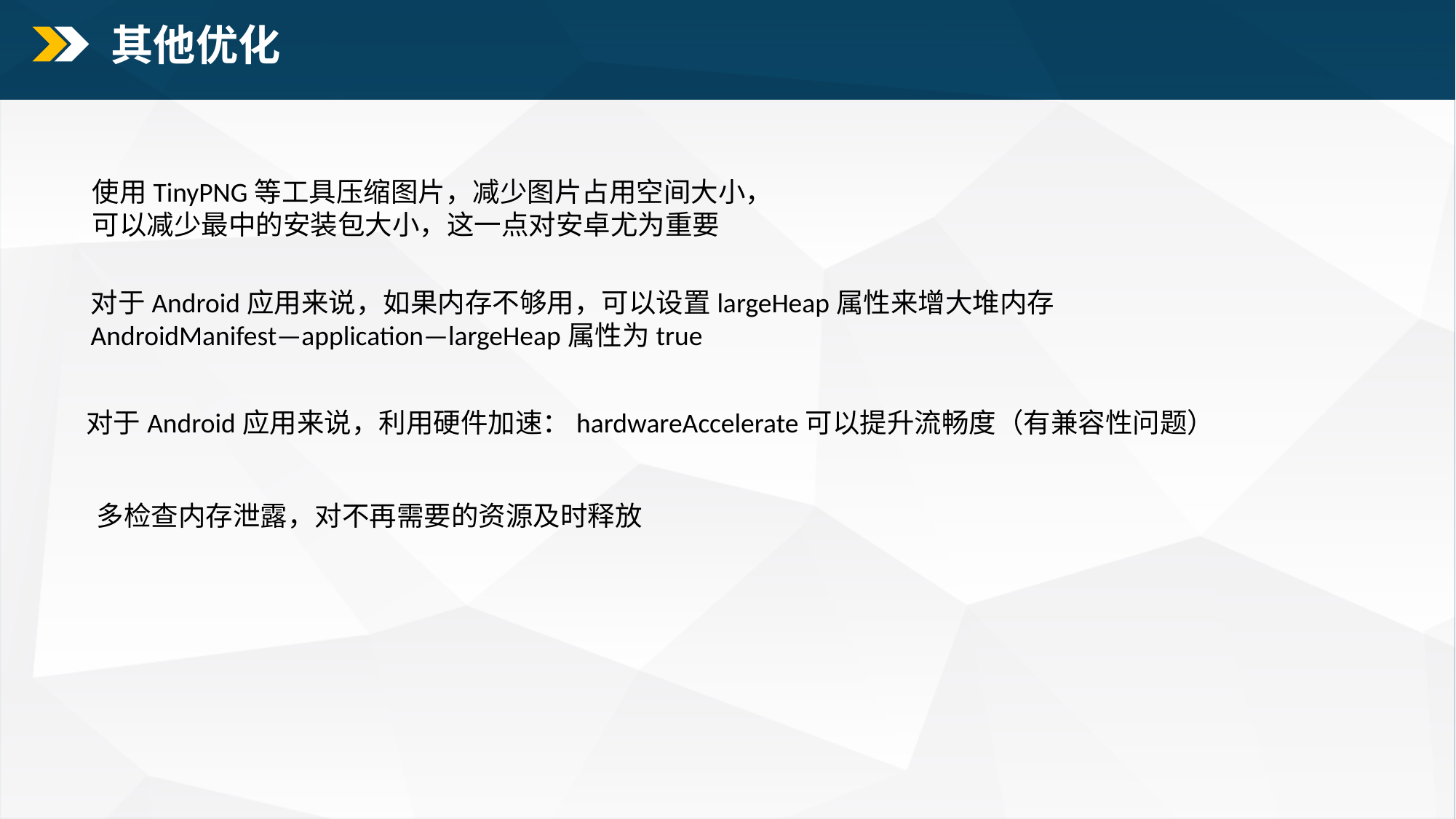

其他优化

使用TinyPNG等工具压缩图片，减少图片占用空间大小，可以减少最中的安装包大小，这一点对安卓尤为重要
对于Android应用来说，如果内存不够用，可以设置largeHeap属性来增大堆内存
AndroidManifest—application—largeHeap属性为true
对于Android应用来说，利用硬件加速：hardwareAccelerate可以提升流畅度（有兼容性问题）
多检查内存泄露，对不再需要的资源及时释放